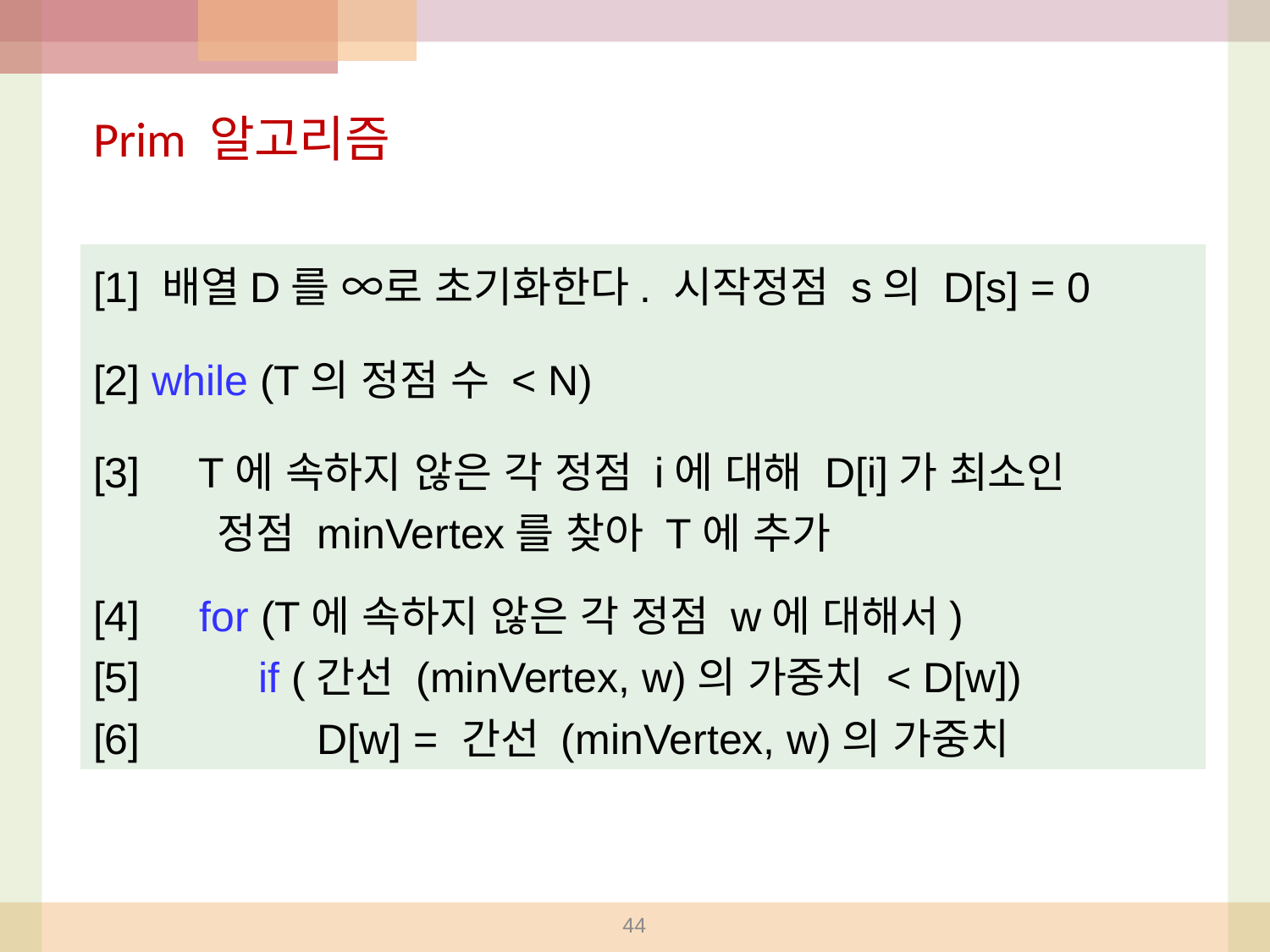

Prim 알고리즘
[1] 배열D를 ∞로 초기화한다. 시작정점 s의 D[s] = 0
[2] while (T의 정점 수 < N)
[3]     T에 속하지 않은 각 정점 i에 대해 D[i]가 최소인 정점 minVertex를 찾아 T에 추가
[4]     for (T에 속하지 않은 각 정점 w에 대해서)
[5]          if (간선 (minVertex, w)의 가중치 < D[w])
[6]               D[w] = 간선 (minVertex, w)의 가중치
44